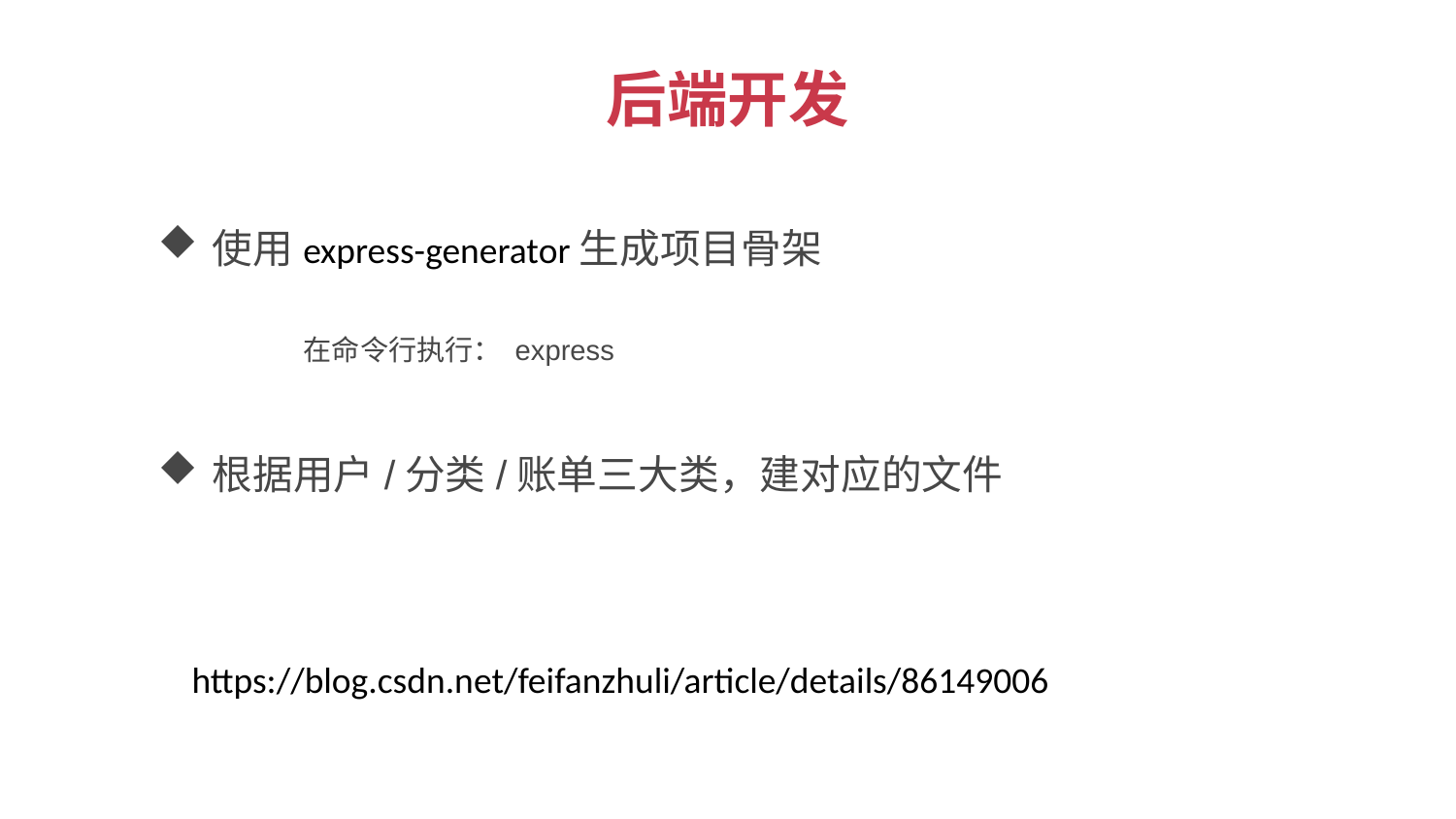

后端开发
使用express-generator生成项目骨架

	在命令行执行： express
根据用户/分类/账单三大类，建对应的文件
https://blog.csdn.net/feifanzhuli/article/details/86149006